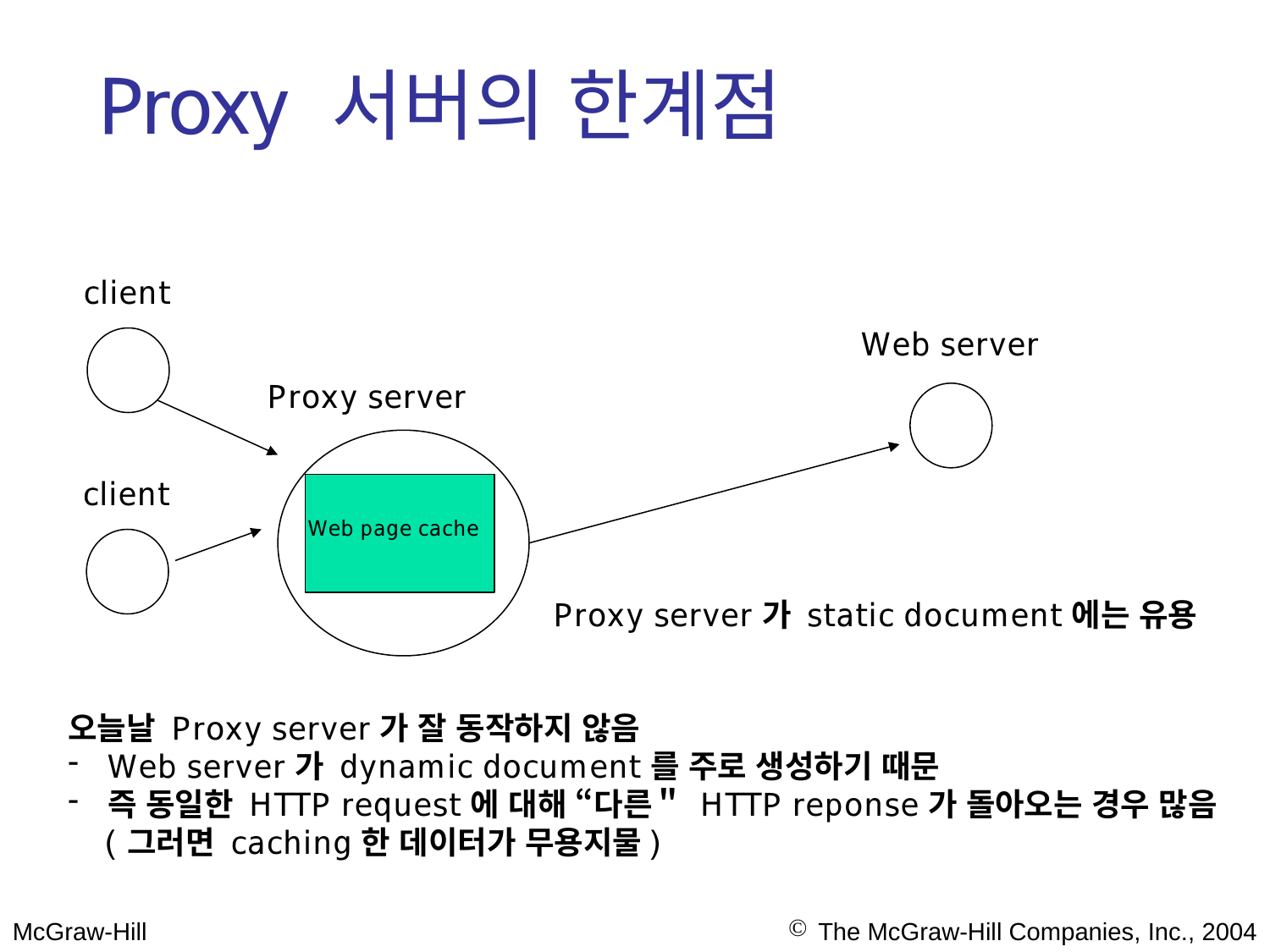

# Proxy 서버의 한계점
client
Web server

Proxy server

client

Web page cache

Proxy server가 static document에는 유용
오늘날 Proxy server가 잘 동작하지 않음
Web server가 dynamic document를 주로 생성하기 때문
즉 동일한 HTTP request에 대해 “다른＂ HTTP reponse가 돌아오는 경우 많음
    (그러면 caching한 데이터가 무용지물)